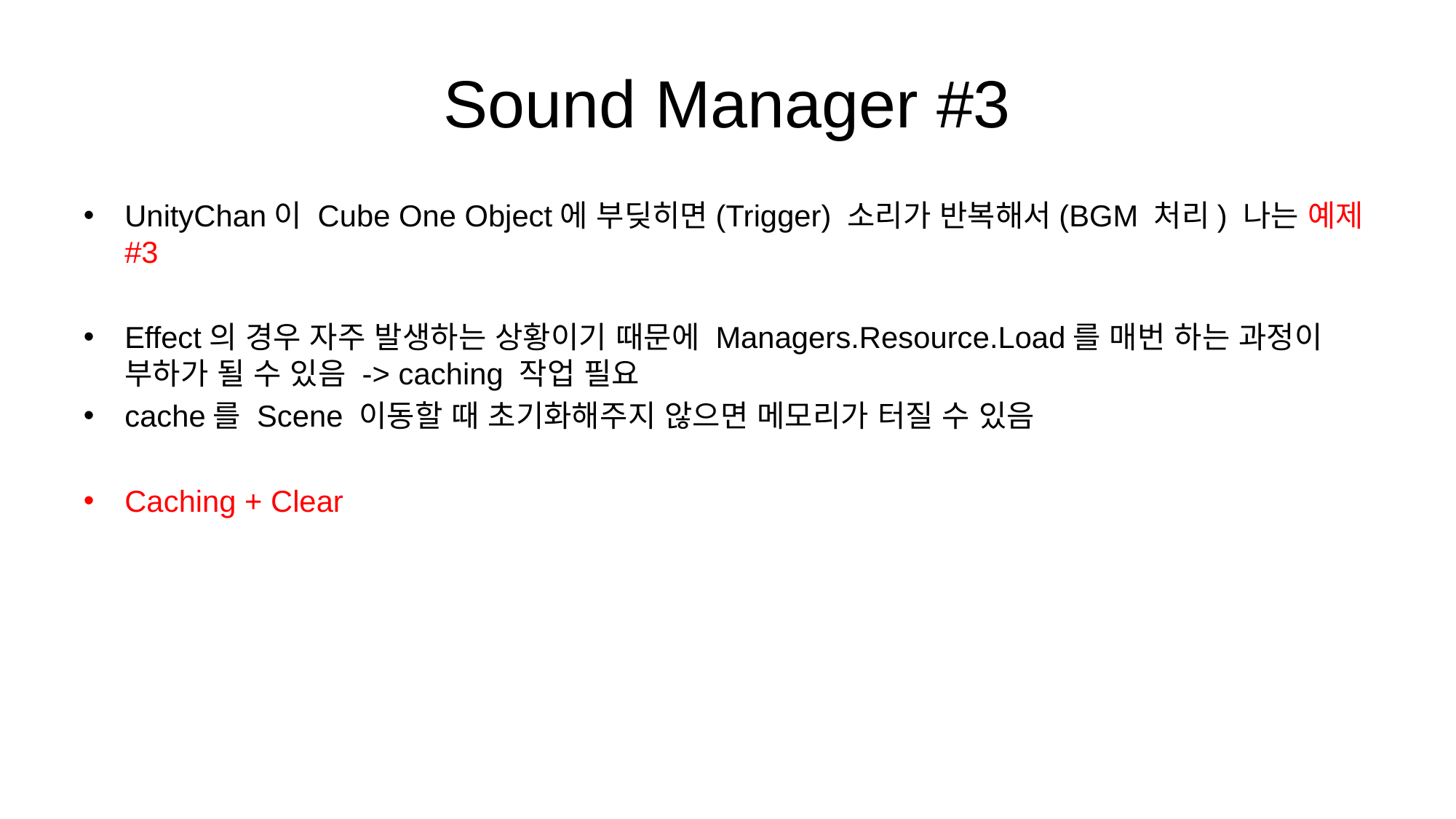

# Sound Manager #3
UnityChan이 Cube One Object에 부딪히면(Trigger) 소리가 반복해서(BGM 처리) 나는 예제 #3

Effect의 경우 자주 발생하는 상황이기 때문에 Managers.Resource.Load를 매번 하는 과정이 부하가 될 수 있음 -> caching 작업 필요
cache를 Scene 이동할 때 초기화해주지 않으면 메모리가 터질 수 있음

Caching + Clear